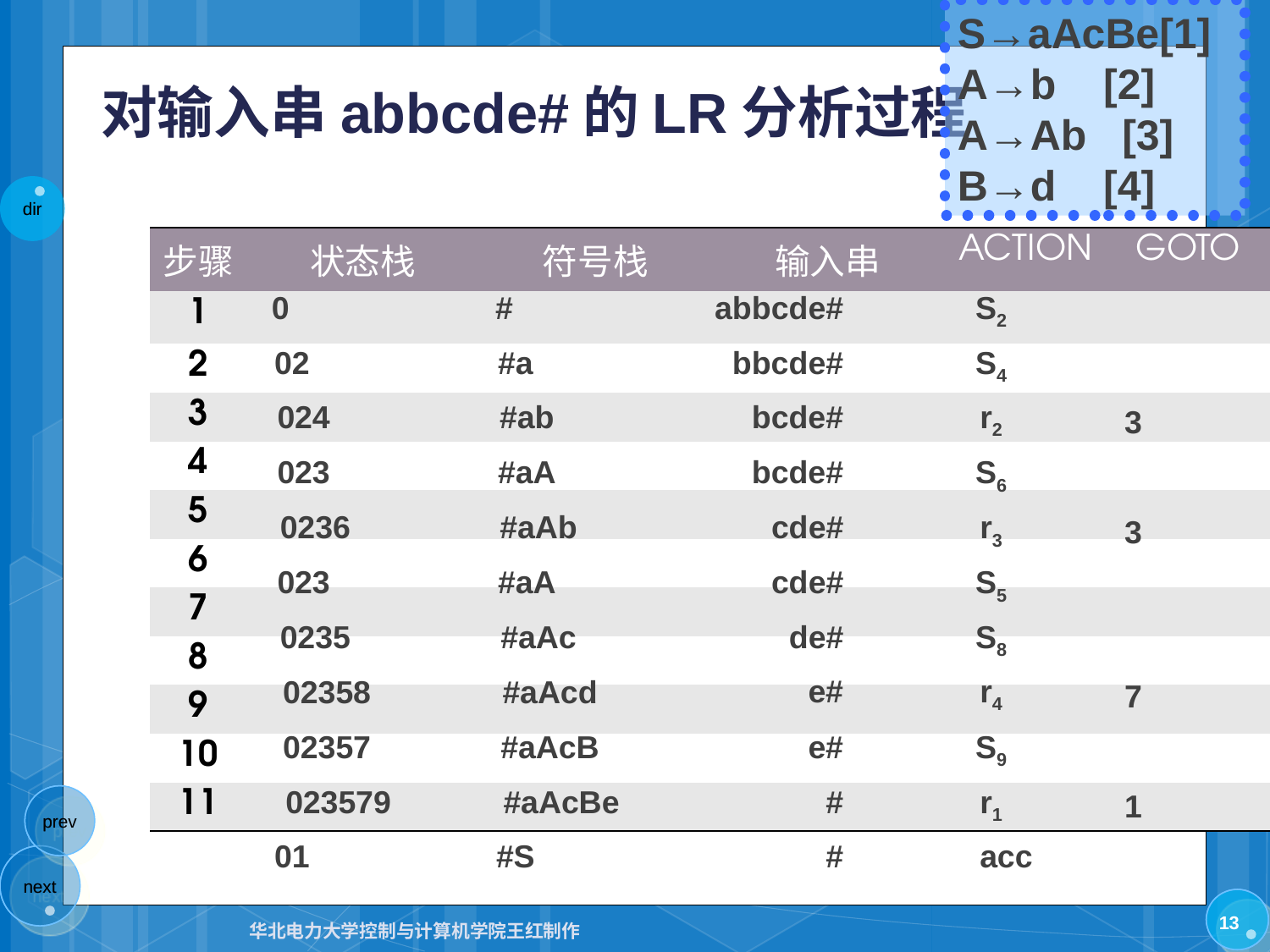

S→aAcBe[1]
A→b    [2]
A→Ab   [3]
B→d    [4]
对输入串abbcde#的LR分析过程
| 步骤 | 状态栈 | 符号栈 | 输入串 | ACTION | GOTO |
| --- | --- | --- | --- | --- | --- |
| 1 |  |  |  |  |  |
| 2 |  |  |  |  |  |
| 3 |  |  |  |  |  |
| 4 |  |  |  |  |  |
| 5 |  |  |  |  |  |
| 6 |  |  |  |  |  |
| 7 |  |  |  |  |  |
| 8 |  |  |  |  |  |
| 9 |  |  |  |  |  |
| 10 |  |  |  |  |  |
| 11 |  |  |  |  |  |
0
#
abbcde#
S2
02
#a
bbcde#
S4
024
#ab
bcde#
r2
3
023
#aA
bcde#
S6
0236
#aAb
cde#
r3
3
023
#aA
cde#
S5
0235
#aAc
de#
S8
e#
r4
02358
#aAcd
7
02357
#aAcB
e#
S9
023579
#aAcBe
#
r1
1
01
#S
#
acc
13
华北电力大学控制与计算机学院王红制作